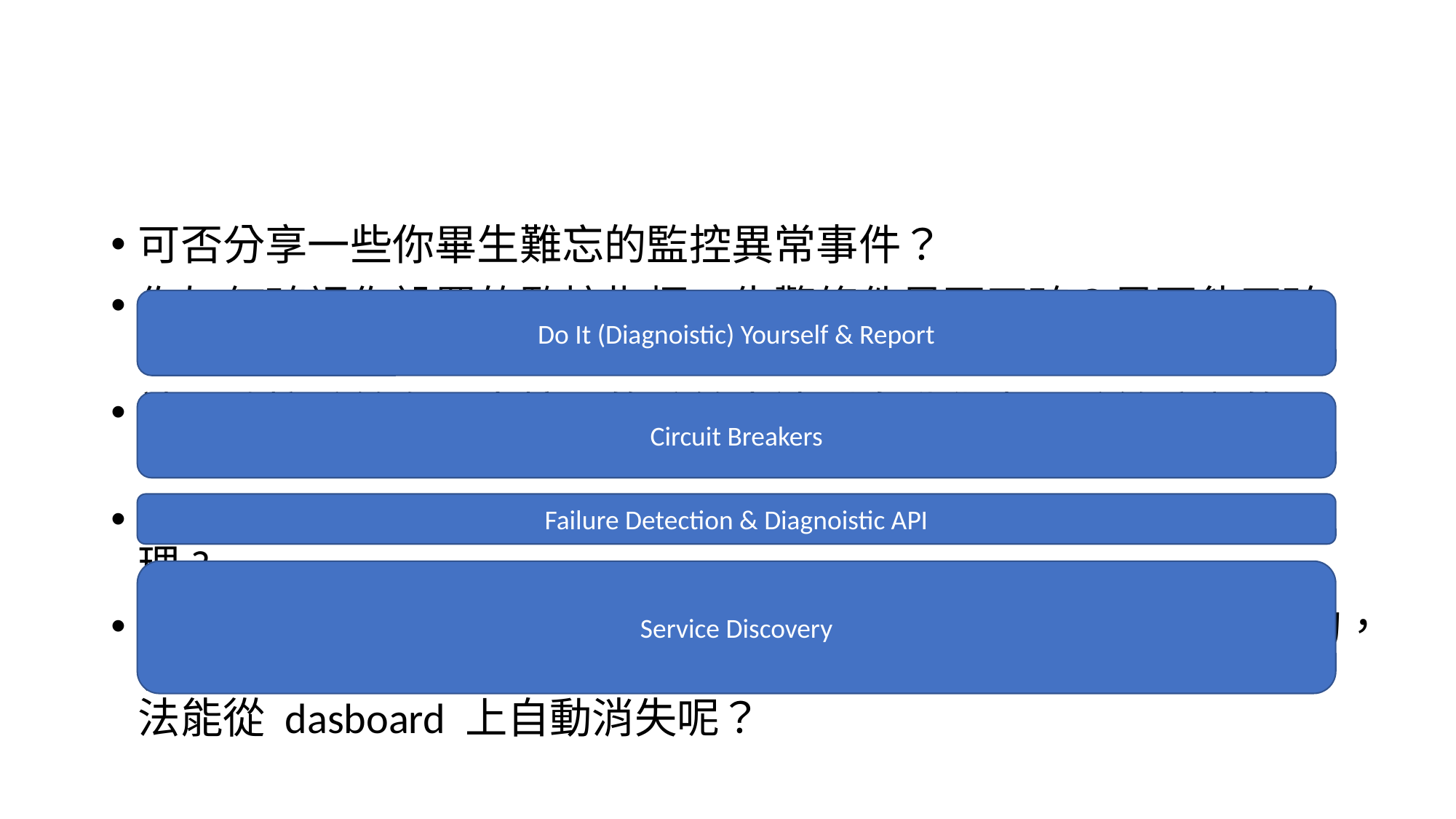

#
可否分享一些你畢生難忘的監控異常事件？
你如何確認你設置的監控指標、告警條件是否正確？是否能正確用來識別服務為正常狀態？
請問監控系統有再串接別的系統來達到自動化處理系統障礙的目標？
如何有效的監控API運作情形，API端開發是否有需要對應的處理?
如果針對於 docker 或 kubernetes 的環境，內部的ip是不固定的，有何方法進行自動發現並監控呢？當該服務不存在時，又有何方法能從 dasboard 上自動消失呢？
Do It (Diagnoistic) Yourself & Report
Circuit Breakers
Failure Detection & Diagnoistic API
Service Discovery